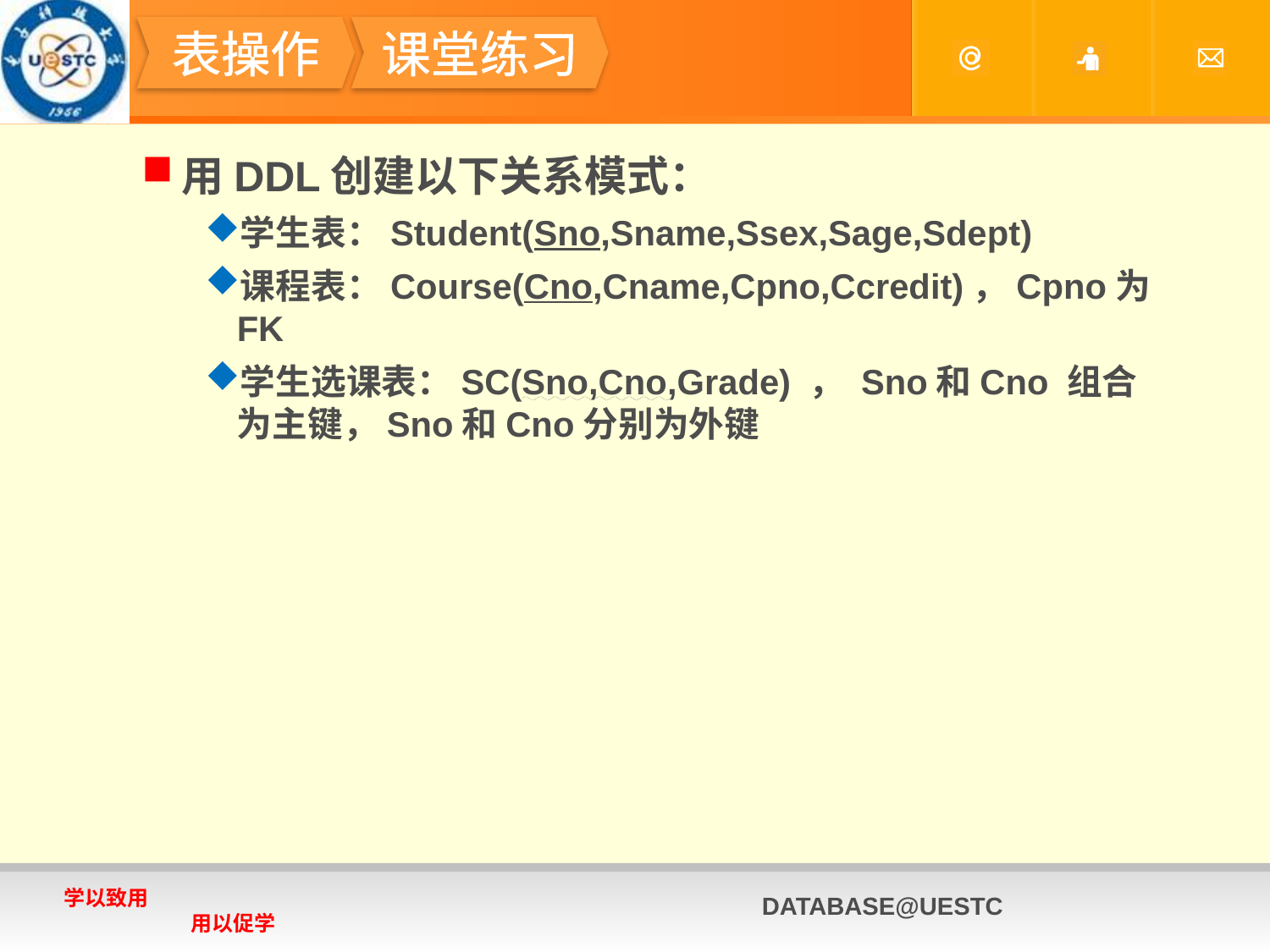

#
课堂练习
表操作
用DDL创建以下关系模式：
学生表：Student(Sno,Sname,Ssex,Sage,Sdept)
课程表：Course(Cno,Cname,Cpno,Ccredit)，Cpno为FK
学生选课表：SC(Sno,Cno,Grade) ， Sno和Cno 组合为主键，Sno和Cno分别为外键